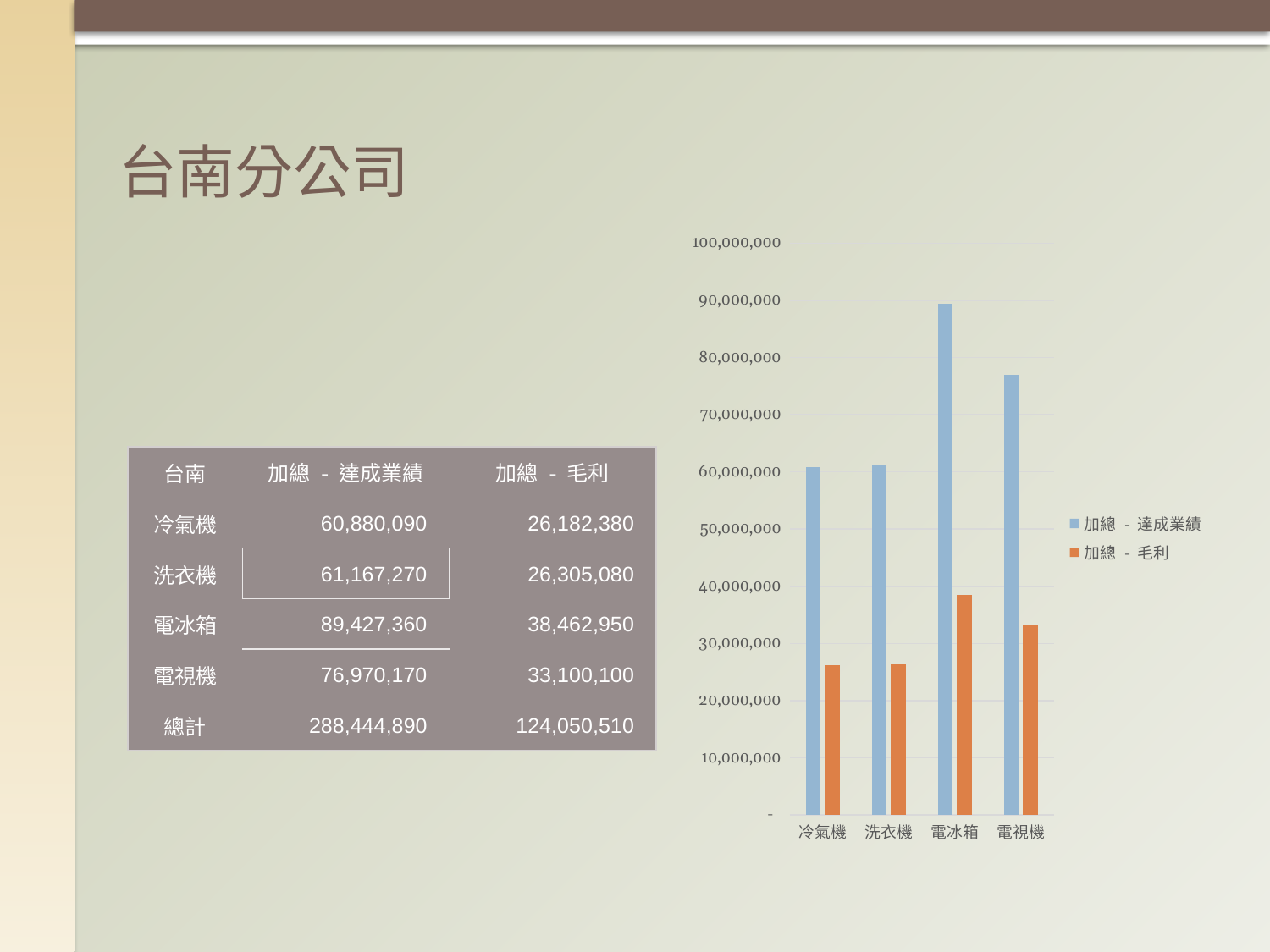

# 台南分公司

### Chart

| Category | 加總 - 達成業績 | 加總 - 毛利 |
|---|---|---|
| 冷氣機 | 60880090.0 | 26182380.0 |
| 洗衣機 | 61167270.0 | 26305080.0 |
| 電冰箱 | 89427360.0 | 38462950.0 |
| 電視機 | 76970170.0 | 33100100.0 |
| 台南 | 加總 - 達成業績 | 加總 - 毛利 |
| --- | --- | --- |
| 冷氣機 | 60,880,090 | 26,182,380 |
| 洗衣機 | 61,167,270 | 26,305,080 |
| 電冰箱 | 89,427,360 | 38,462,950 |
| 電視機 | 76,970,170 | 33,100,100 |
| 總計 | 288,444,890 | 124,050,510 |